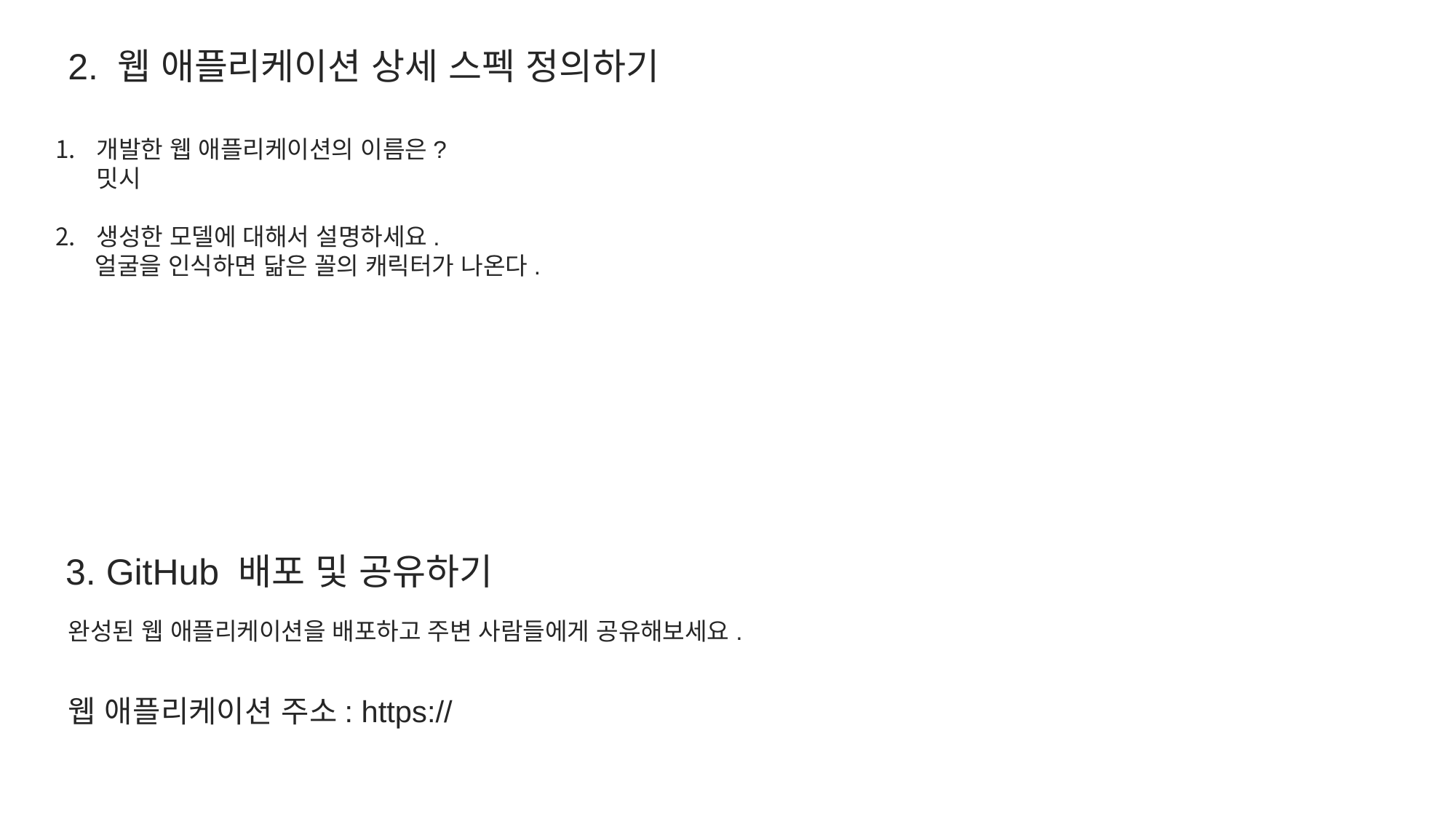

2. 웹 애플리케이션 상세 스펙 정의하기
개발한 웹 애플리케이션의 이름은?
밋시
생성한 모델에 대해서 설명하세요.
     얼굴을 인식하면 닮은 꼴의 캐릭터가 나온다.
3. GitHub 배포 및 공유하기
완성된 웹 애플리케이션을 배포하고 주변 사람들에게 공유해보세요.
웹 애플리케이션 주소: https://